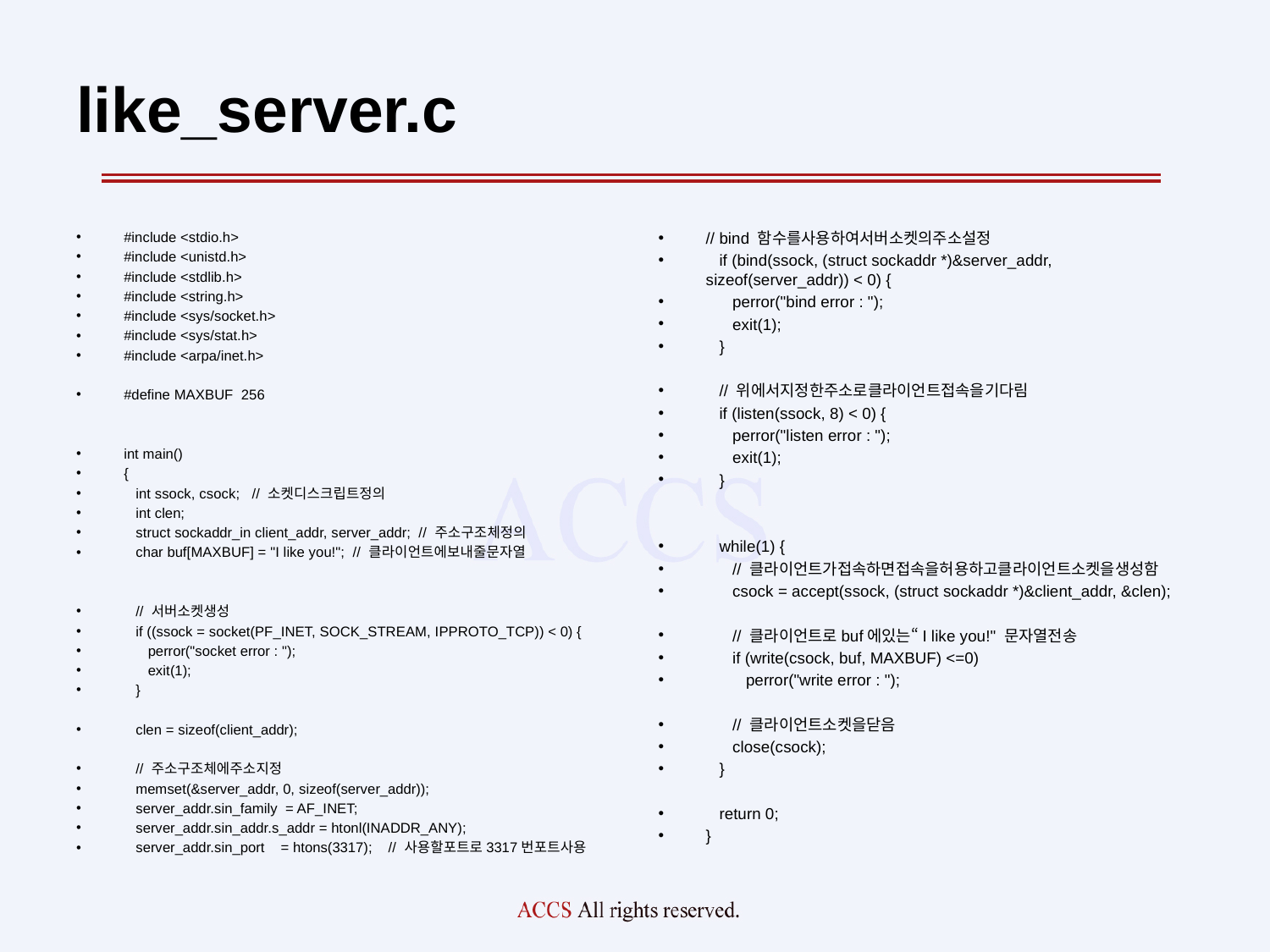

# like_server.c
#include <stdio.h>
#include <unistd.h>
#include <stdlib.h>
#include <string.h>
#include <sys/socket.h>
#include <sys/stat.h>
#include <arpa/inet.h>

#define MAXBUF  256

int main()
{
   int ssock, csock;   // 소켓디스크립트정의
   int clen;
   struct sockaddr_in client_addr, server_addr;  // 주소구조체정의
   char buf[MAXBUF] = "I like you!";  // 클라이언트에보내줄문자열

   // 서버소켓생성
   if ((ssock = socket(PF_INET, SOCK_STREAM, IPPROTO_TCP)) < 0) {
      perror("socket error : ");
      exit(1);
   }

   clen = sizeof(client_addr);

   // 주소구조체에주소지정
   memset(&server_addr, 0, sizeof(server_addr));
   server_addr.sin_family  = AF_INET;
   server_addr.sin_addr.s_addr = htonl(INADDR_ANY);
   server_addr.sin_port    = htons(3317);    // 사용할포트로3317번포트사용
// bind 함수를사용하여서버소켓의주소설정
   if (bind(ssock, (struct sockaddr *)&server_addr, sizeof(server_addr)) < 0) {
      perror("bind error : ");
      exit(1);
   }

   // 위에서지정한주소로클라이언트접속을기다림
   if (listen(ssock, 8) < 0) {
      perror("listen error : ");
      exit(1);
   }

   while(1) {
      // 클라이언트가접속하면접속을허용하고클라이언트소켓을생성함
      csock = accept(ssock, (struct sockaddr *)&client_addr, &clen);

      // 클라이언트로buf에있는“I like you!" 문자열전송
      if (write(csock, buf, MAXBUF) <=0)
         perror("write error : ");

      // 클라이언트소켓을닫음
      close(csock);
   }

   return 0;
}